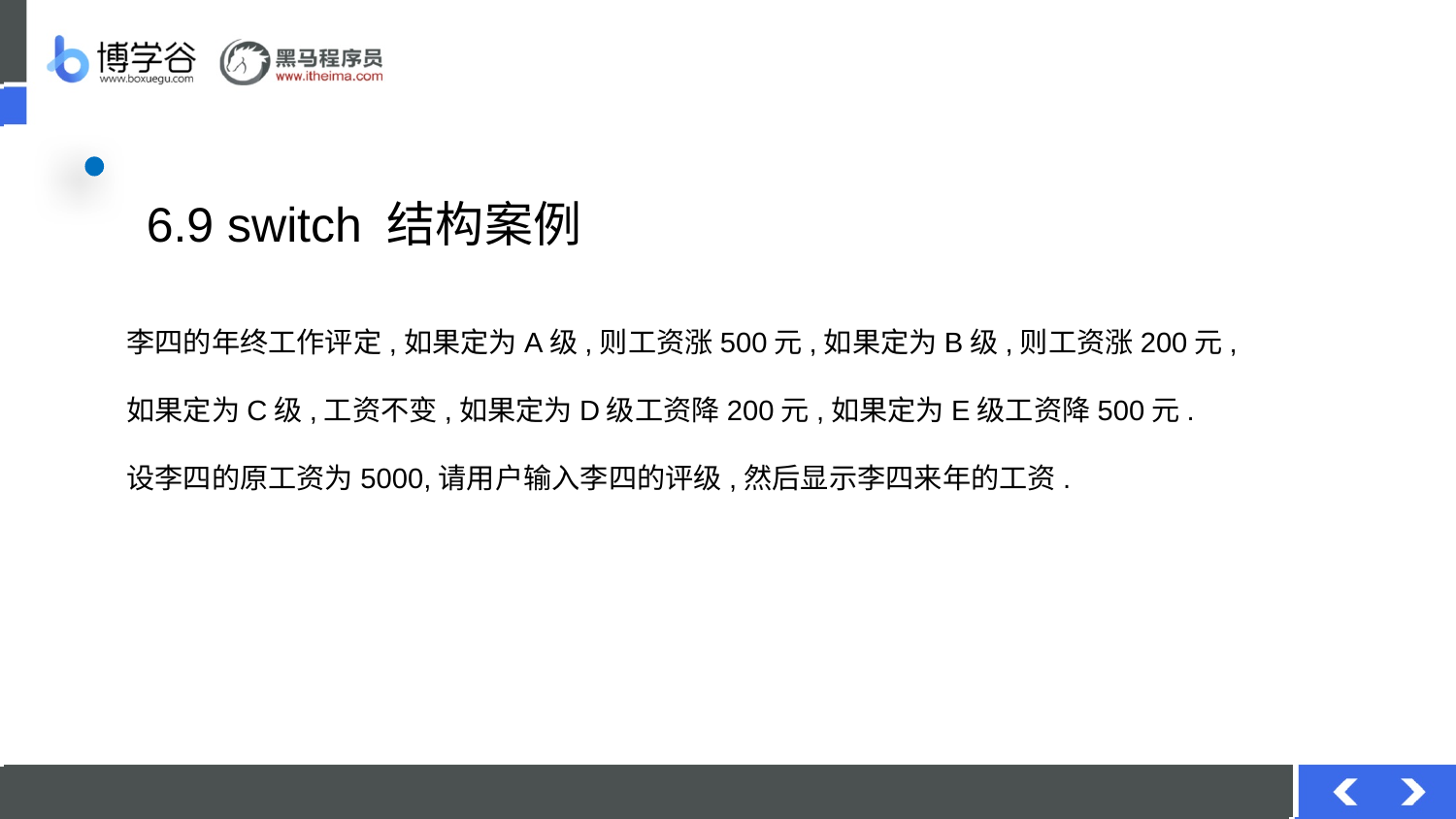

# 6.9 switch 结构案例
李四的年终工作评定,如果定为A级,则工资涨500元,如果定为B级,则工资涨200元,

如果定为C级,工资不变,如果定为D级工资降200元,如果定为E级工资降500元.

设李四的原工资为5000,请用户输入李四的评级,然后显示李四来年的工资.